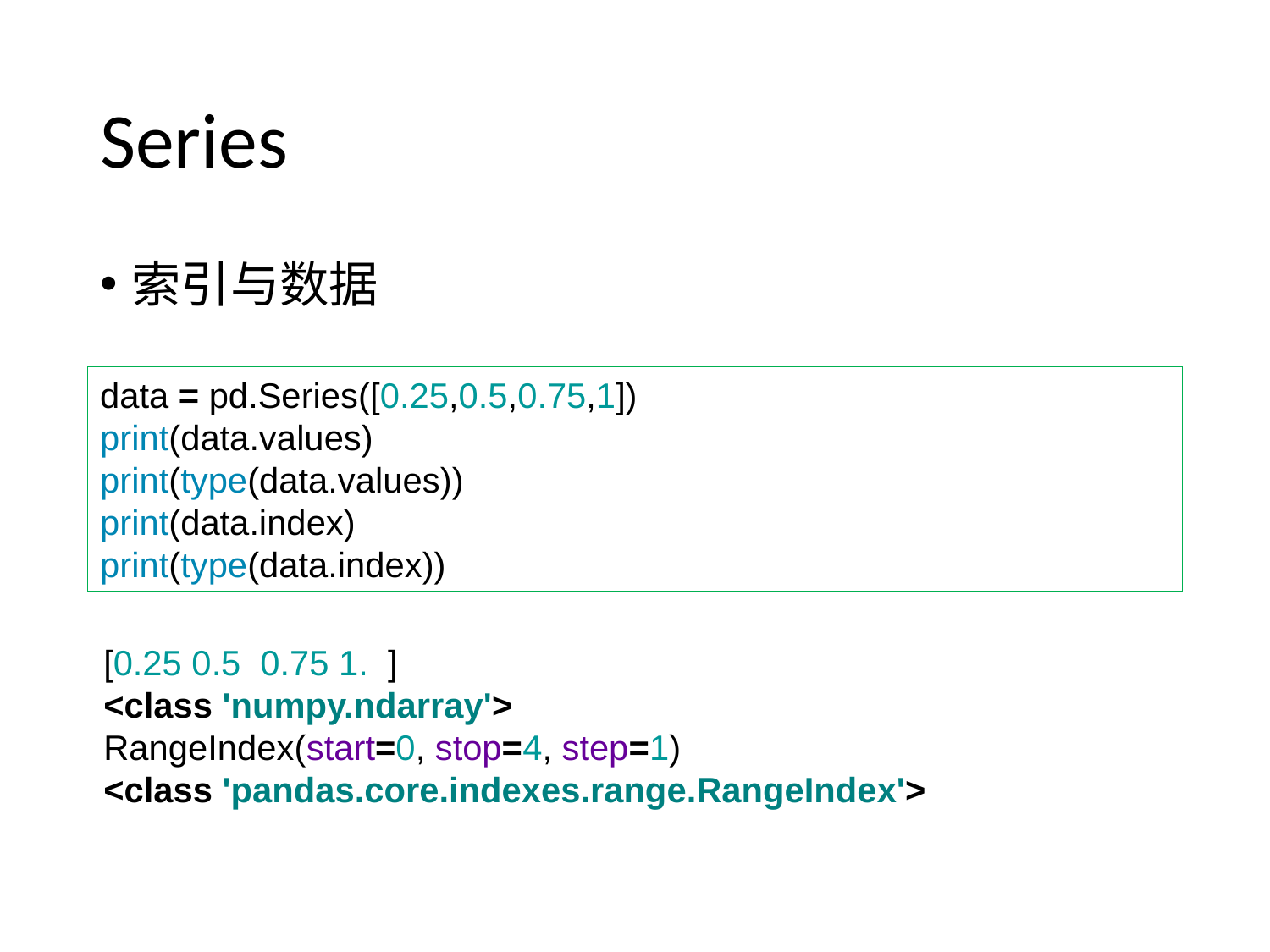

# Series
索引与数据
data = pd.Series([0.25,0.5,0.75,1])
print(data.values)
print(type(data.values))
print(data.index)
print(type(data.index))
[0.25 0.5  0.75 1.  ]
<class 'numpy.ndarray'>
RangeIndex(start=0, stop=4, step=1)
<class 'pandas.core.indexes.range.RangeIndex'>
4